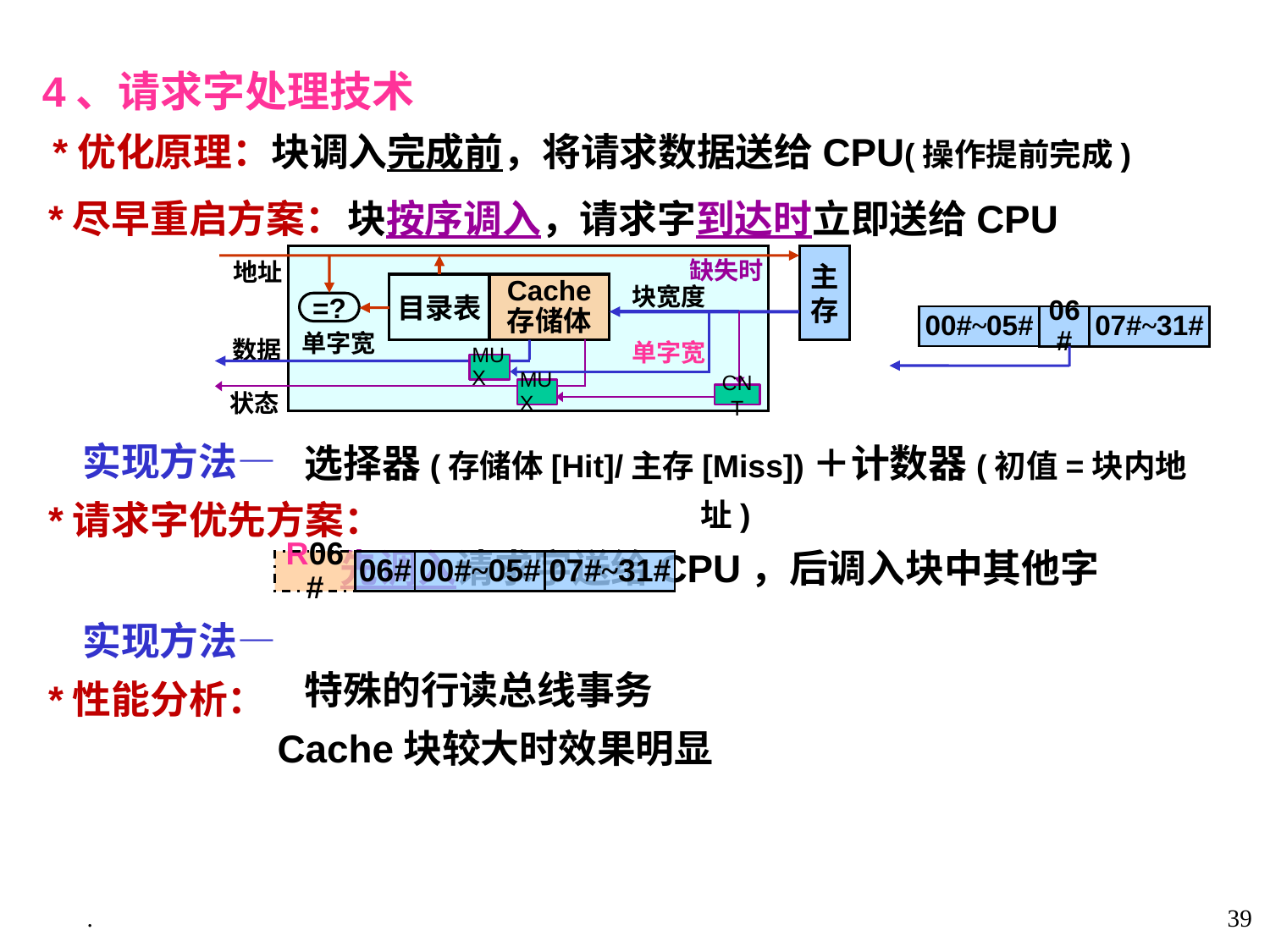

4、请求字处理技术
 *优化原理：块调入完成前，将请求数据送给CPU(操作提前完成)
 *尽早重启方案：

    实现方法—
 *请求字优先方案：

    实现方法—
 *性能分析：
块按序调入，请求字到达时立即送给CPU

主存

地址

缺失时
目录表
Cache
存储体
块宽度
=?

单字宽
数据

状态
06#
00#~05#
07#~31#

单字宽
MUX
MUX
CNT
  选择器(存储体[Hit]/主存[Miss])＋计数器(初值=块内地址)
      先调入请求字送给CPU，后调入块中其他字

  特殊的行读总线事务
Cache块较大时效果明显
R06#
06#
00#~05#
07#~31#
.
39